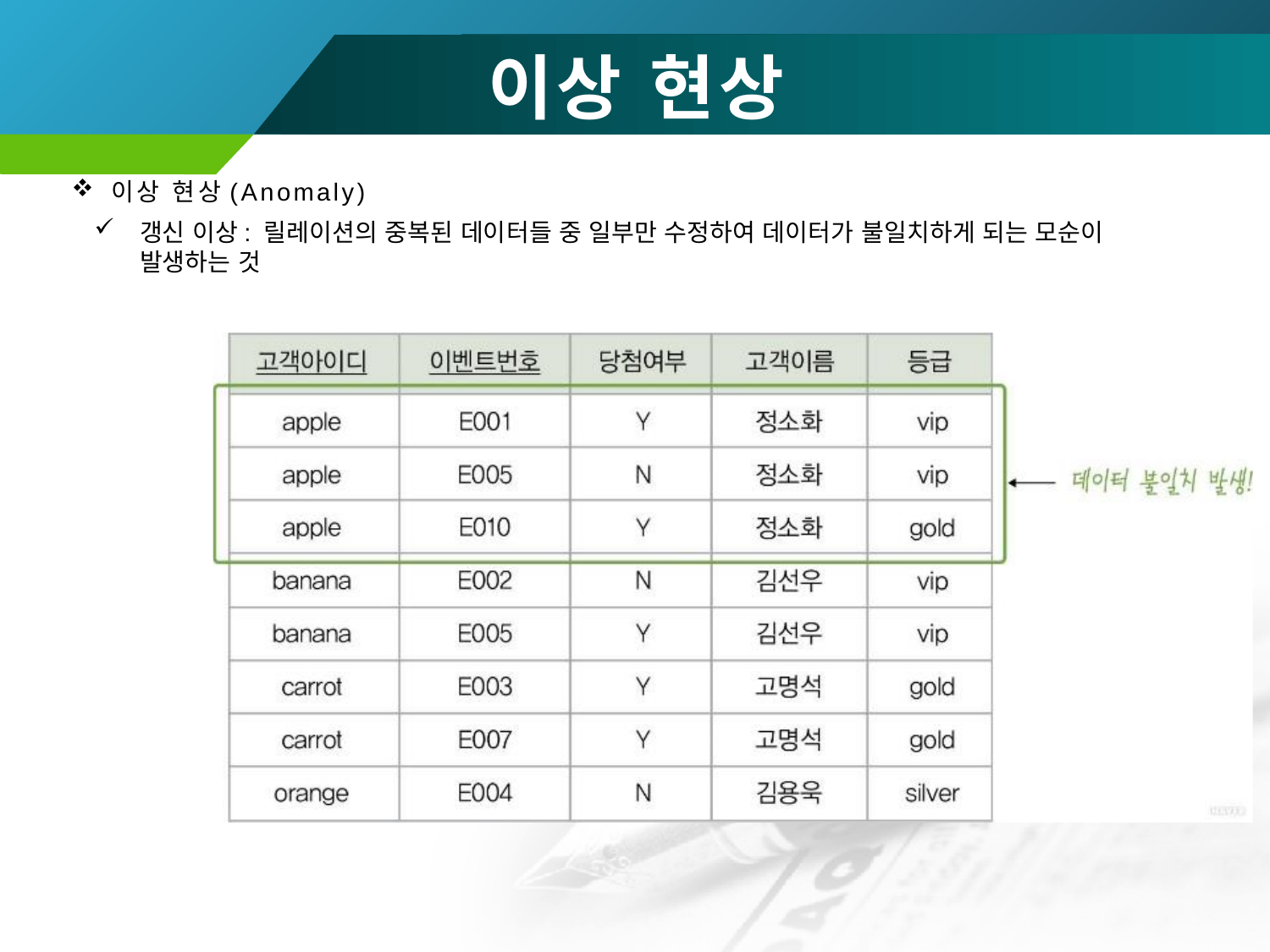

# 이상 현상
이상 현상(Anomaly)
갱신 이상: 릴레이션의 중복된 데이터들 중 일부만 수정하여 데이터가 불일치하게 되는 모순이 발생하는 것